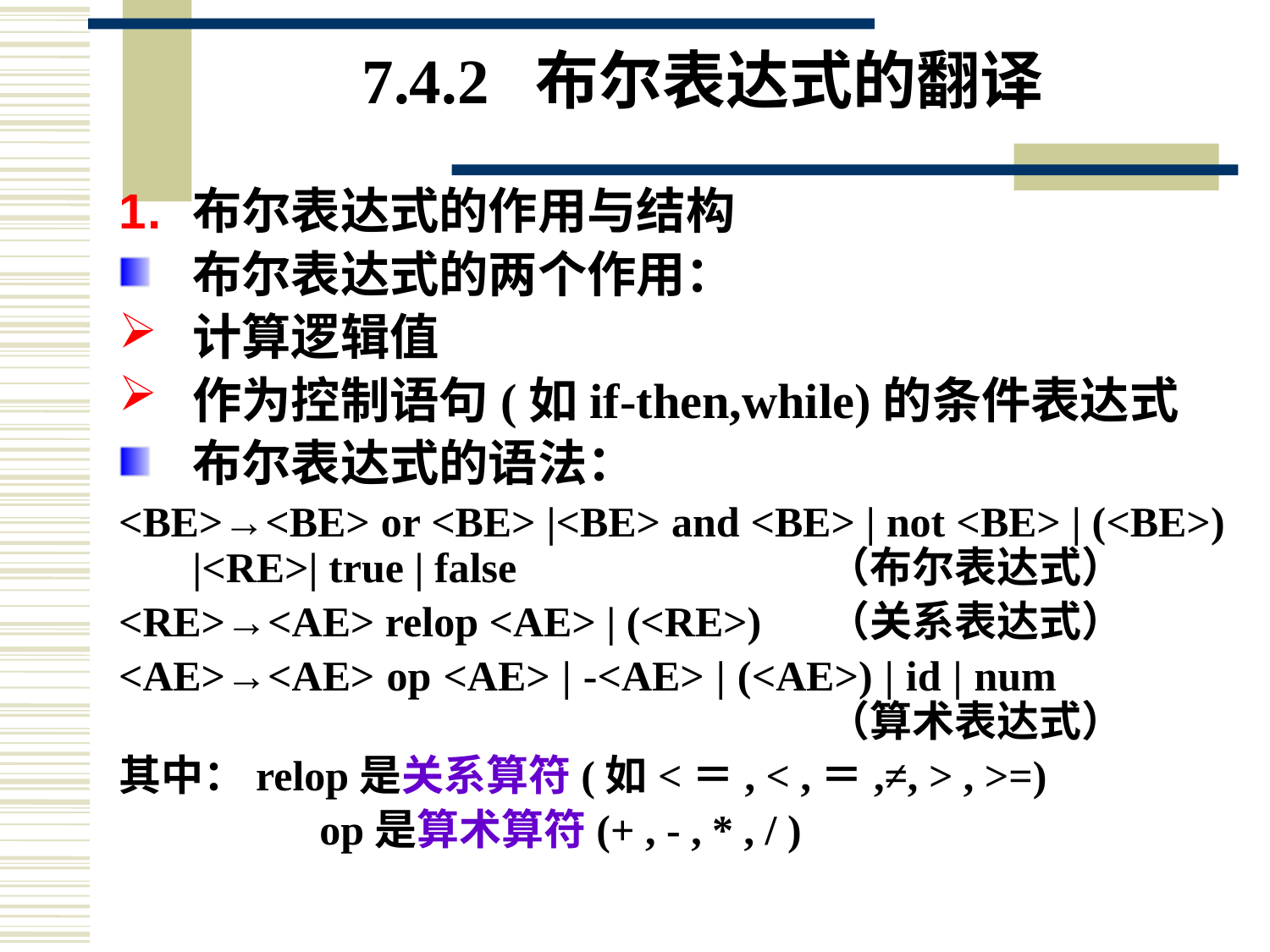

# 7.4.2  布尔表达式的翻译
布尔表达式的作用与结构
布尔表达式的两个作用：
计算逻辑值
作为控制语句(如if-then,while)的条件表达式
布尔表达式的语法：
<BE>→<BE> or <BE> |<BE> and <BE> | not <BE> | (<BE>) |<RE>| true | false			（布尔表达式）
<RE>→<AE> relop <AE> | (<RE>) 	（关系表达式）
<AE>→<AE> op <AE> | -<AE> | (<AE>) | id | num	  						（算术表达式）
其中：relop是关系算符(如<＝, < ,＝,≠, > , >=)
		op是算术算符(+ , - , * , / )